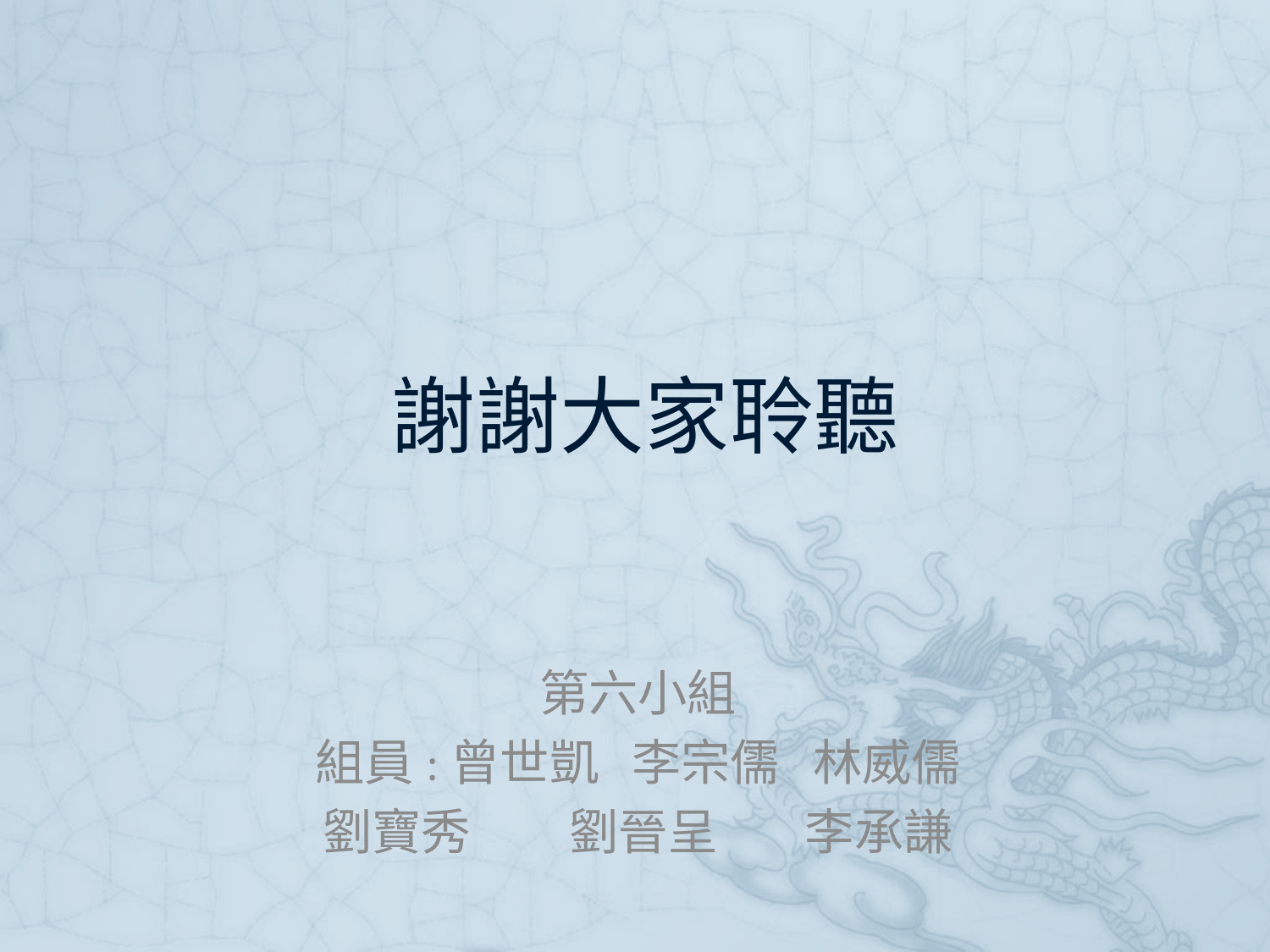

# 謝謝大家聆聽
第六小組
組員:曾世凱   李宗儒   林威儒
劉寶秀         劉晉呈        李承謙